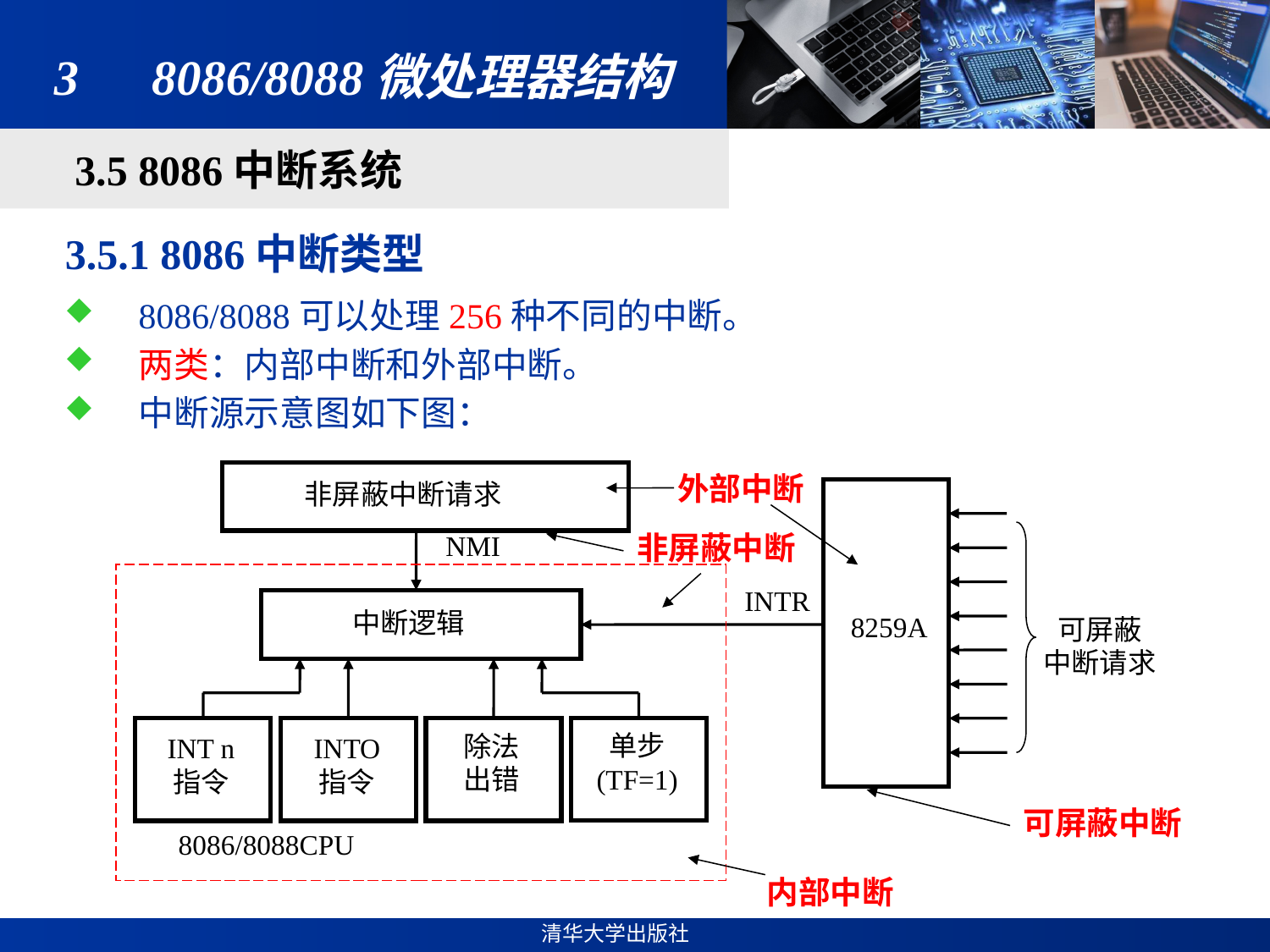

# 3　8086/8088微处理器结构
3.5 8086中断系统

3.5.1 8086中断类型

8086/8088可以处理256种不同的中断。
两类：内部中断和外部中断。
中断源示意图如下图：
外部中断

非屏蔽中断请求
NMI

中断逻辑

单步
(TF=1)

INT n
指令

INTO
指令

除法
出错
8086/8088CPU

8259A

INTR
可屏蔽
中断请求

非屏蔽中断

可屏蔽中断

内部中断